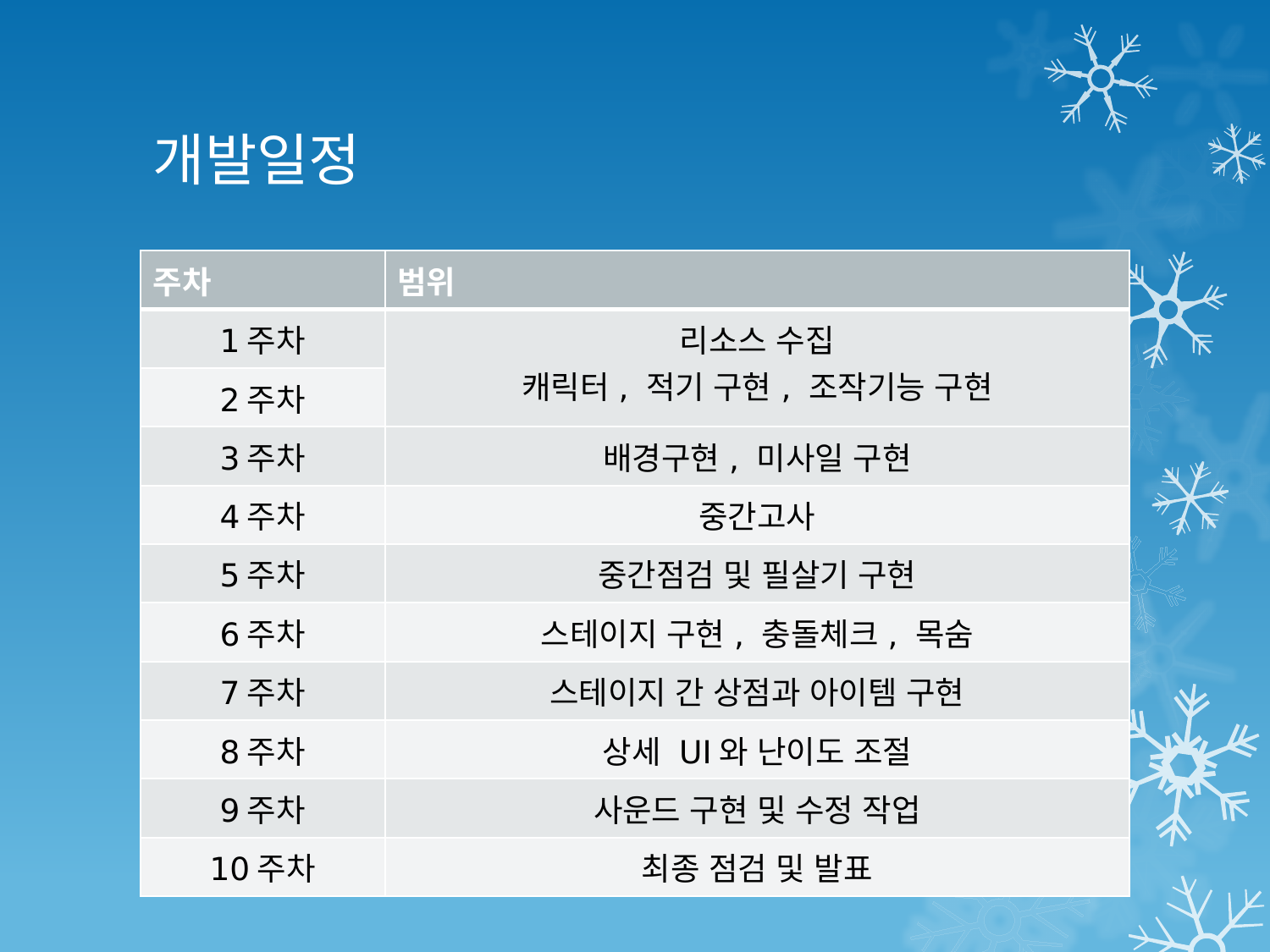

# 개발일정
| 주차 | 범위 |
| --- | --- |
| 1주차 | 리소스 수집 캐릭터, 적기 구현, 조작기능 구현 |
| 2주차 |  |
| 3주차 | 배경구현, 미사일 구현 |
| 4주차 | 중간고사 |
| 5주차 | 중간점검 및 필살기 구현 |
| 6주차 | 스테이지 구현, 충돌체크, 목숨 |
| 7주차 | 스테이지 간 상점과 아이템 구현 |
| 8주차 | 상세 UI와 난이도 조절 |
| 9주차 | 사운드 구현 및 수정 작업 |
| 10주차 | 최종 점검 및 발표 |